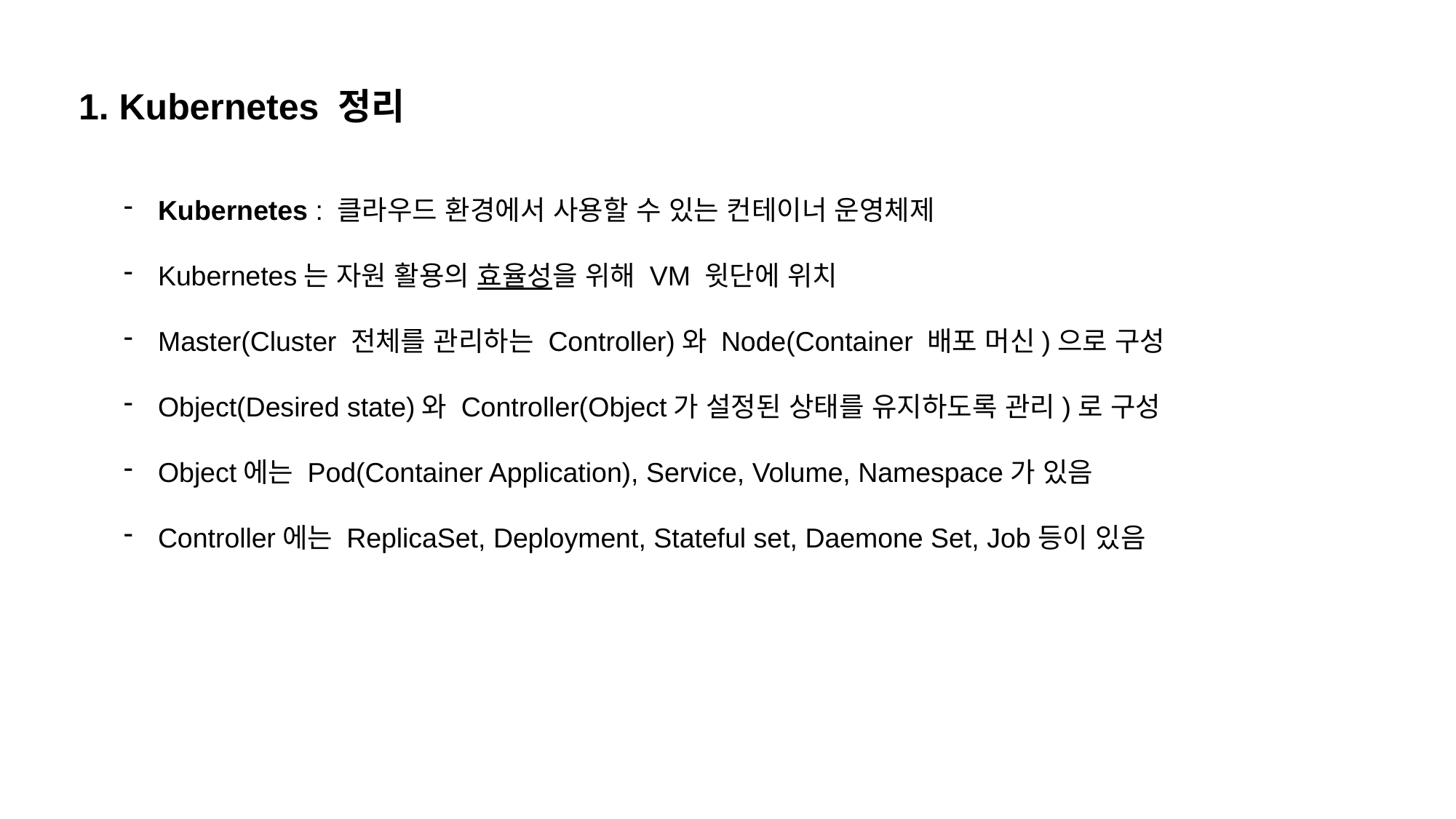

1. Kubernetes 정리
Kubernetes : 클라우드 환경에서 사용할 수 있는 컨테이너 운영체제

Kubernetes는 자원 활용의 효율성을 위해 VM 윗단에 위치

Master(Cluster 전체를 관리하는 Controller)와 Node(Container 배포 머신)으로 구성

Object(Desired state)와 Controller(Object가 설정된 상태를 유지하도록 관리)로 구성

Object에는 Pod(Container Application), Service, Volume, Namespace가 있음

Controller에는 ReplicaSet, Deployment, Stateful set, Daemone Set, Job등이 있음